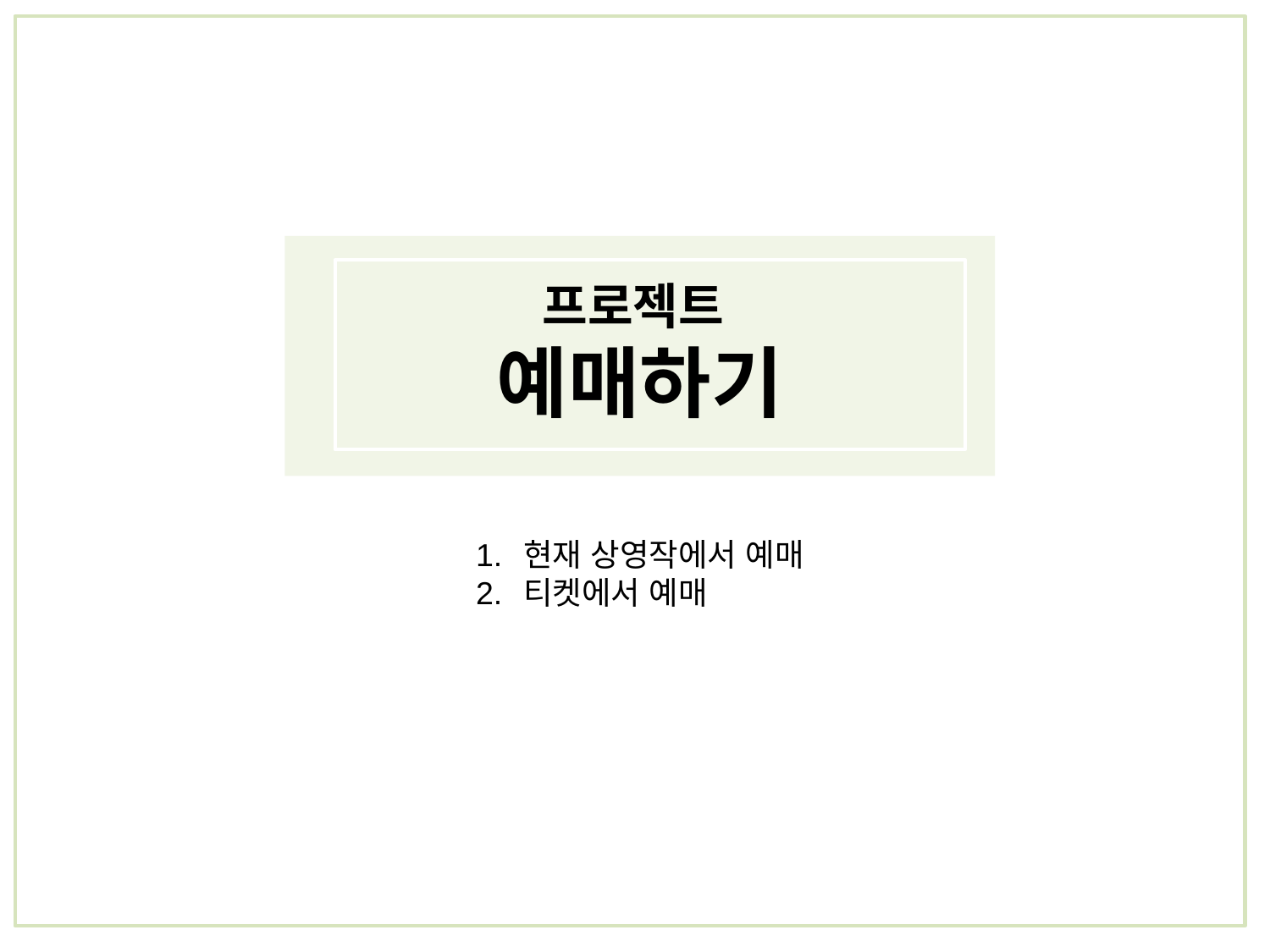

프로젝트
예매하기

현재 상영작에서 예매
티켓에서 예매